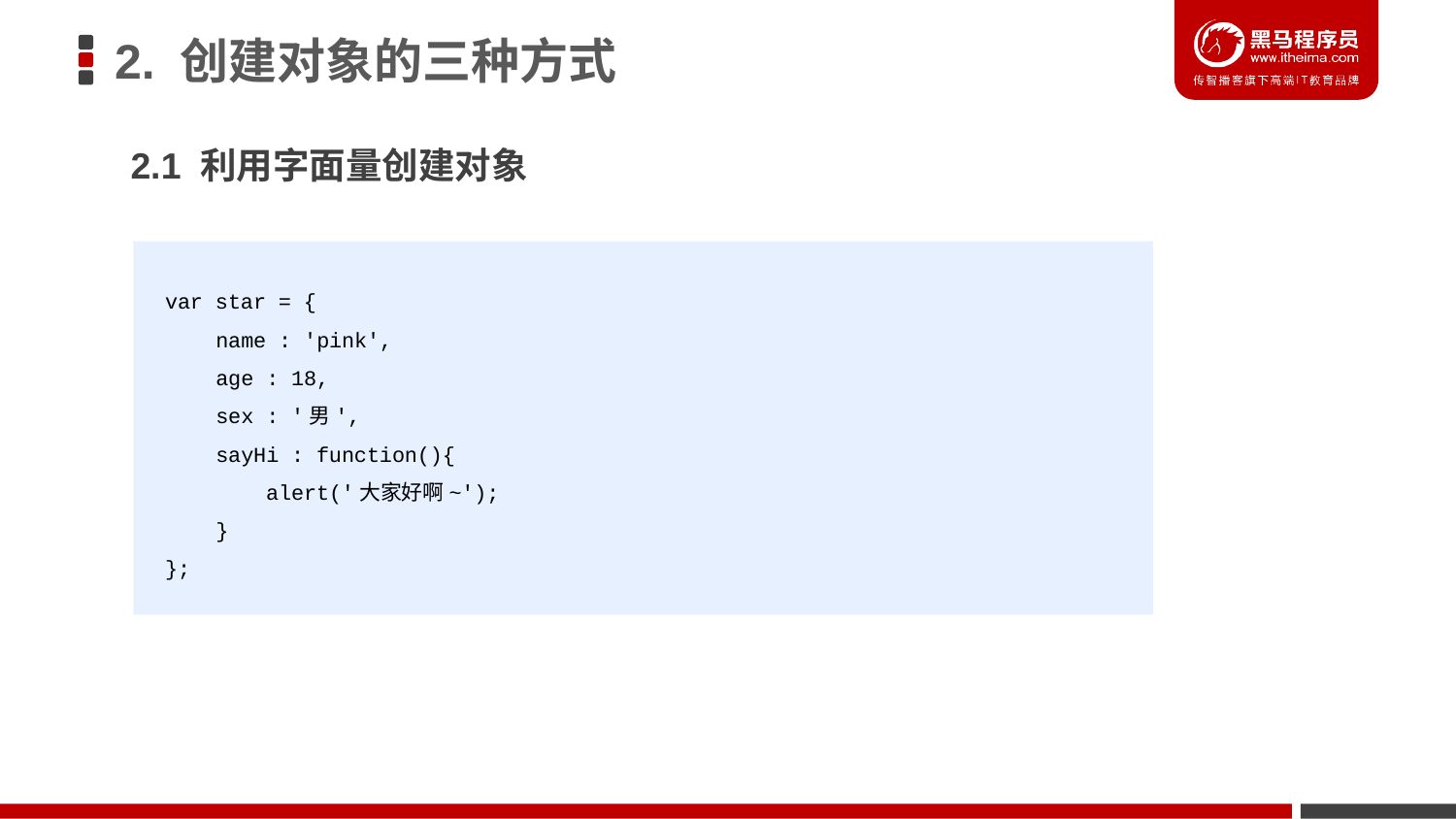

# 2. 创建对象的三种方式
2.1 利用字面量创建对象
var star = {
    name : 'pink',
    age : 18,
    sex : '男',
    sayHi : function(){
        alert('大家好啊~');
    }
};